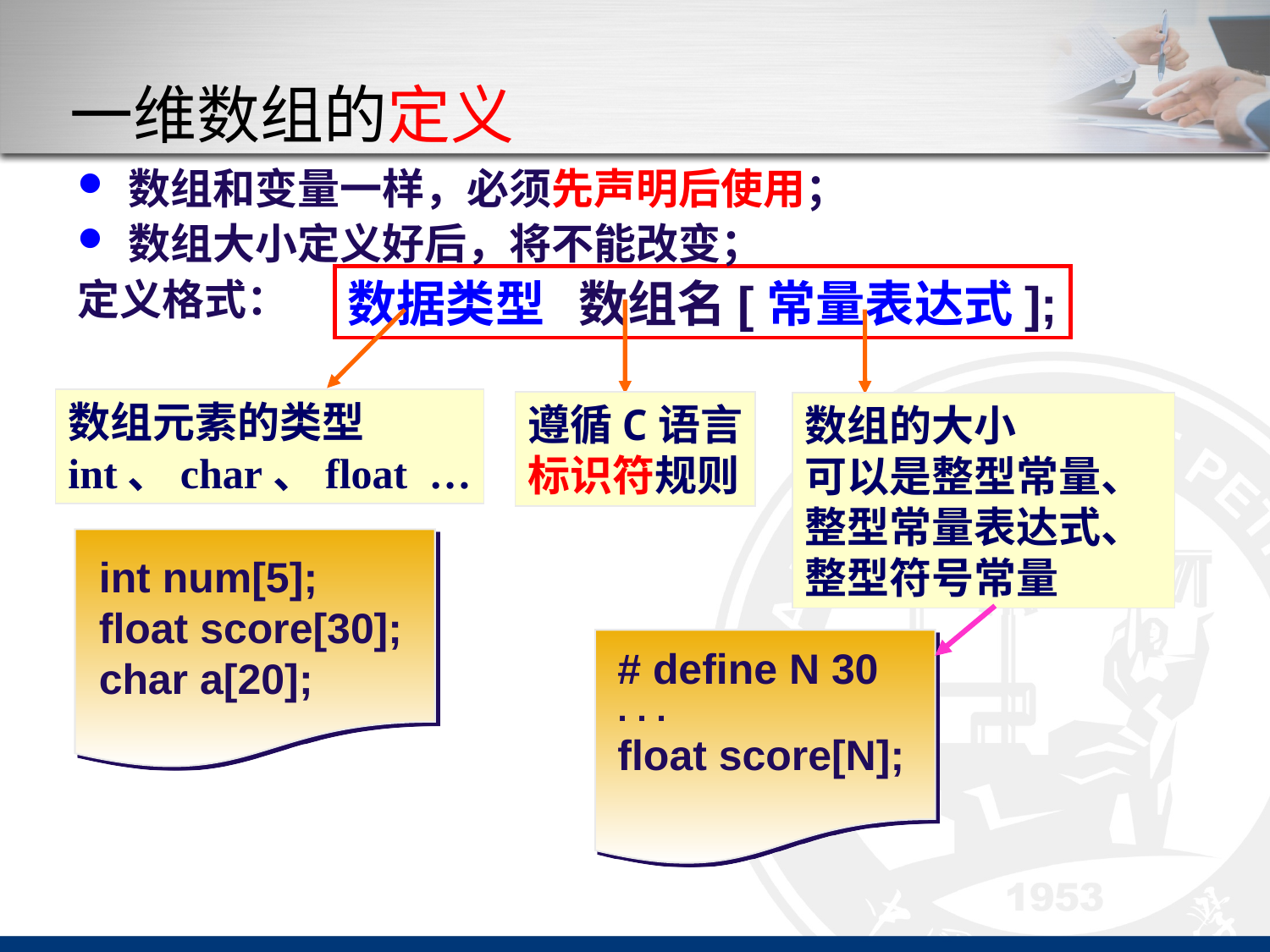

# 一维数组的定义
数组和变量一样，必须先声明后使用；
数组大小定义好后，将不能改变；
定义格式：
数据类型   数组名[常量表达式];

数组元素的类型
int、char、float  …
遵循C语言
标识符规则
数组的大小
可以是整型常量、整型常量表达式、整型符号常量

int num[5];
float score[30];
char a[20];

# define N 30
. . .
float score[N];